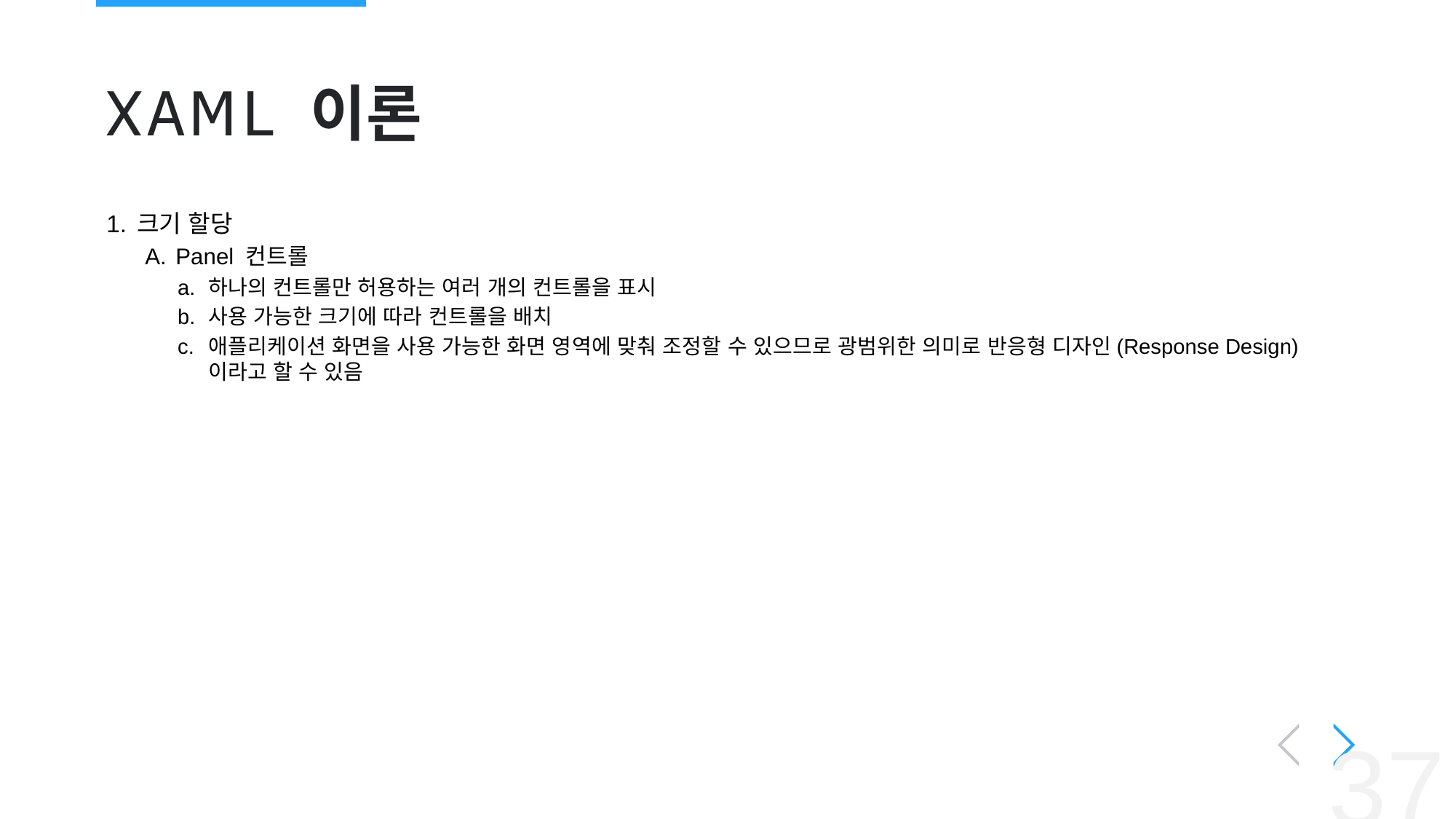

# XAML 이론
크기 할당
Panel 컨트롤
하나의 컨트롤만 허용하는 여러 개의 컨트롤을 표시
사용 가능한 크기에 따라 컨트롤을 배치
애플리케이션 화면을 사용 가능한 화면 영역에 맞춰 조정할 수 있으므로 광범위한 의미로 반응형 디자인(Response Design)이라고 할 수 있음
37